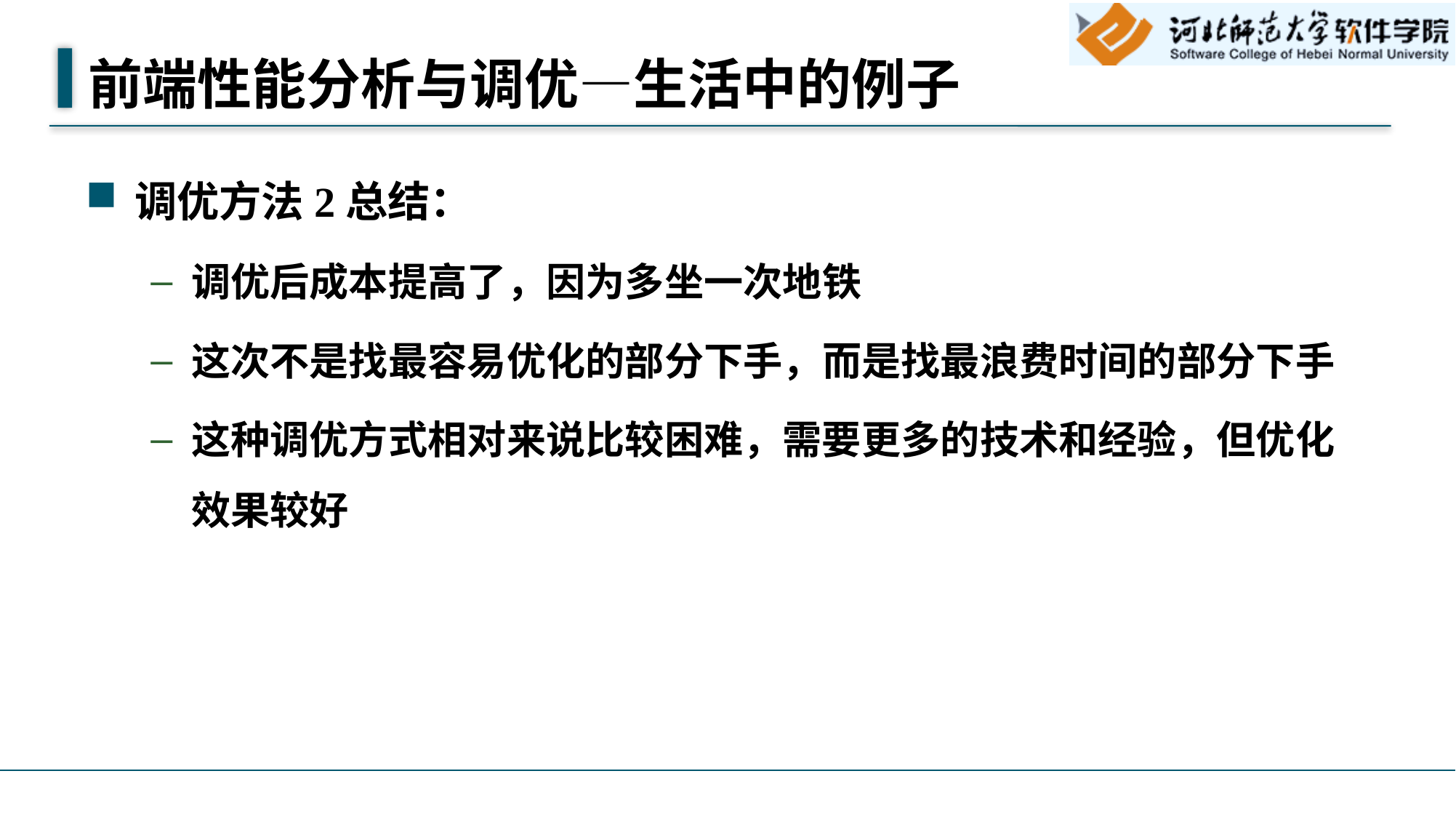

# 前端性能分析与调优—生活中的例子
调优方法2总结：
调优后成本提高了，因为多坐一次地铁
这次不是找最容易优化的部分下手，而是找最浪费时间的部分下手
这种调优方式相对来说比较困难，需要更多的技术和经验，但优化效果较好